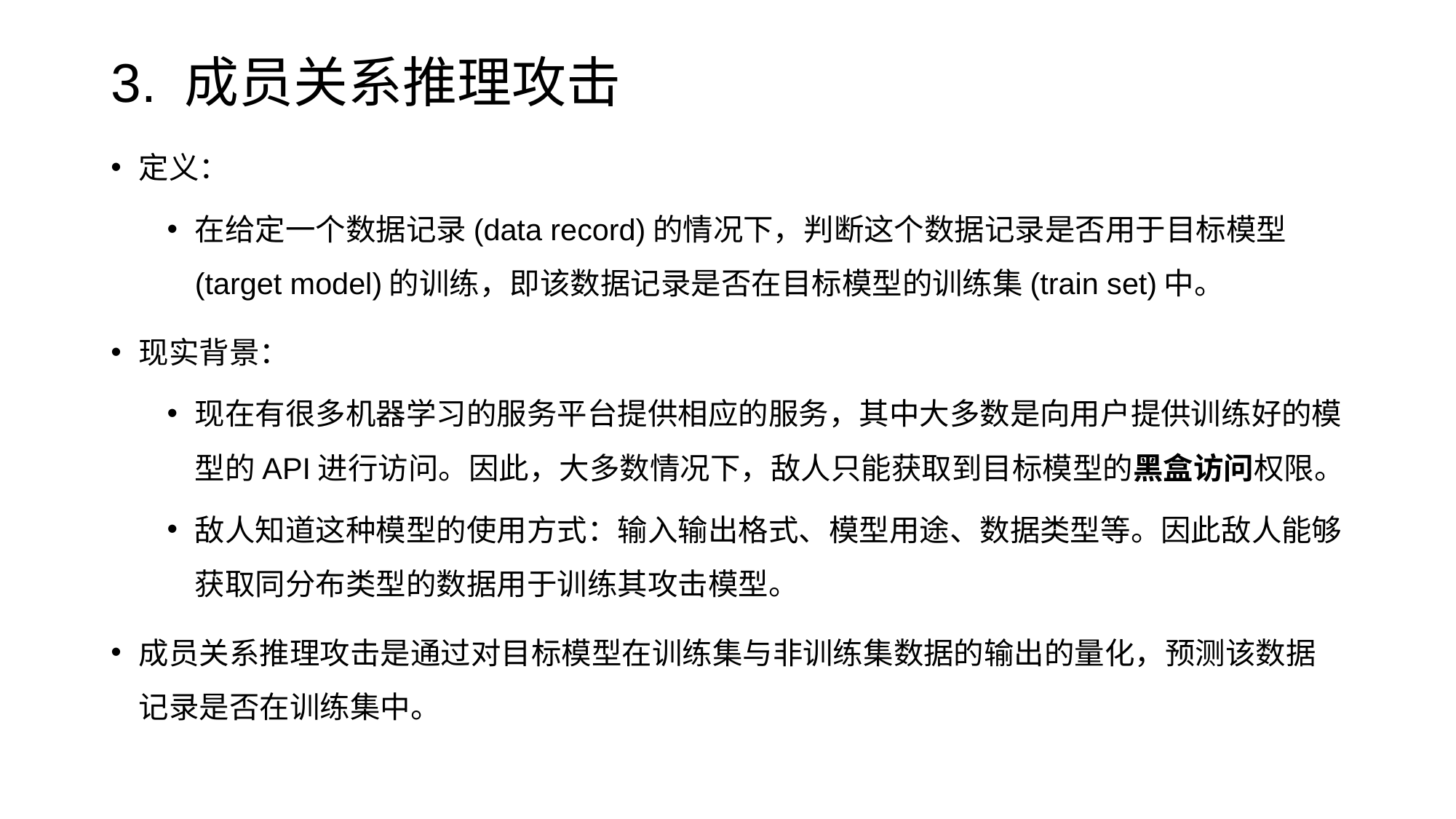

# 3. 成员关系推理攻击
定义：
在给定一个数据记录(data record)的情况下，判断这个数据记录是否用于目标模型(target model)的训练，即该数据记录是否在目标模型的训练集(train set)中。
现实背景：
现在有很多机器学习的服务平台提供相应的服务，其中大多数是向用户提供训练好的模型的API进行访问。因此，大多数情况下，敌人只能获取到目标模型的黑盒访问权限。
敌人知道这种模型的使用方式：输入输出格式、模型用途、数据类型等。因此敌人能够获取同分布类型的数据用于训练其攻击模型。
成员关系推理攻击是通过对目标模型在训练集与非训练集数据的输出的量化，预测该数据记录是否在训练集中。